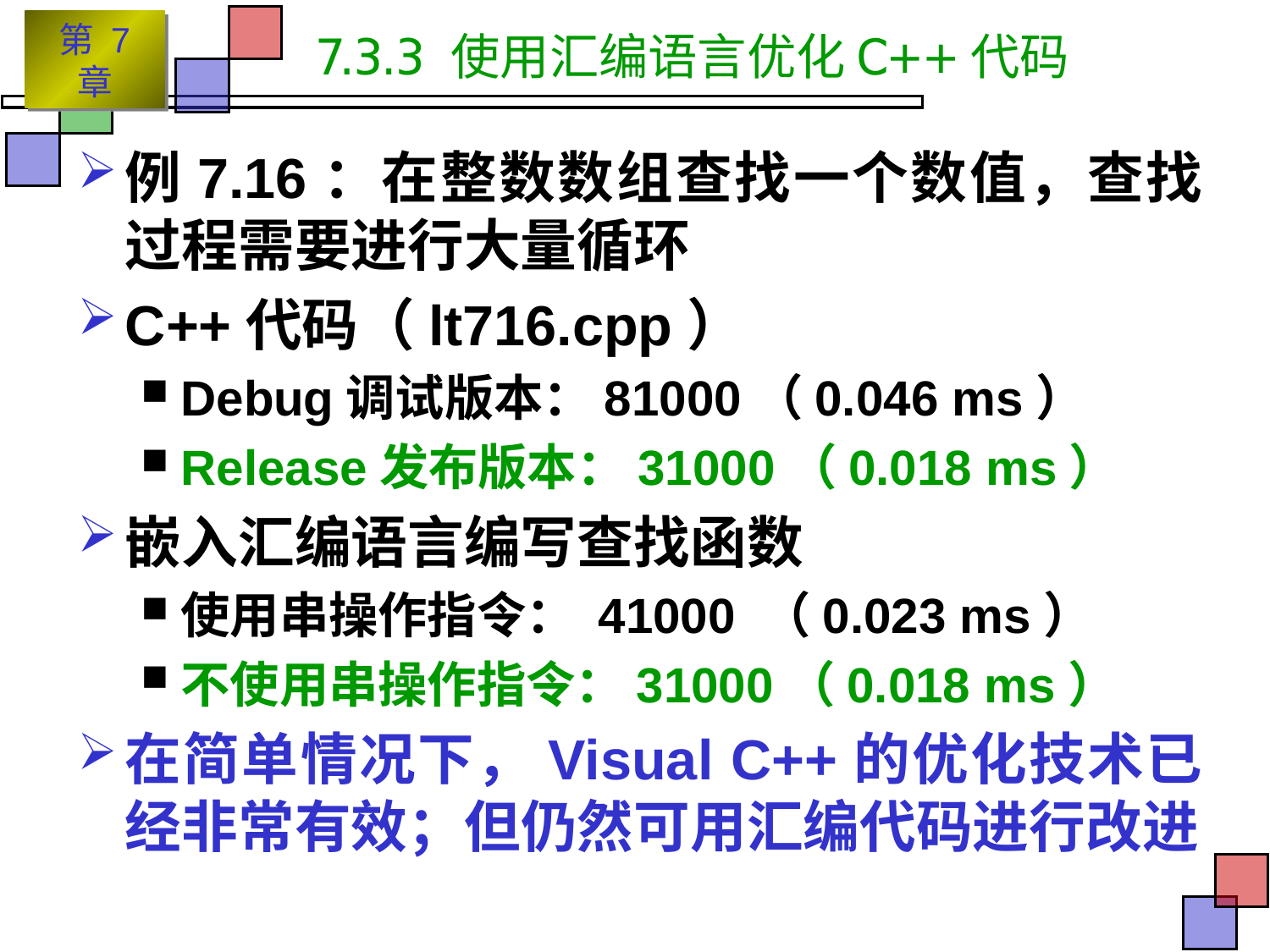

# 7.3.3 使用汇编语言优化C++代码
例7.16：在整数数组查找一个数值，查找过程需要进行大量循环
C++代码（lt716.cpp）
Debug调试版本：81000（0.046 ms）
Release发布版本：31000（0.018 ms）
嵌入汇编语言编写查找函数
使用串操作指令： 41000 （0.023 ms）
不使用串操作指令：31000（0.018 ms）
在简单情况下，Visual C++的优化技术已经非常有效；但仍然可用汇编代码进行改进